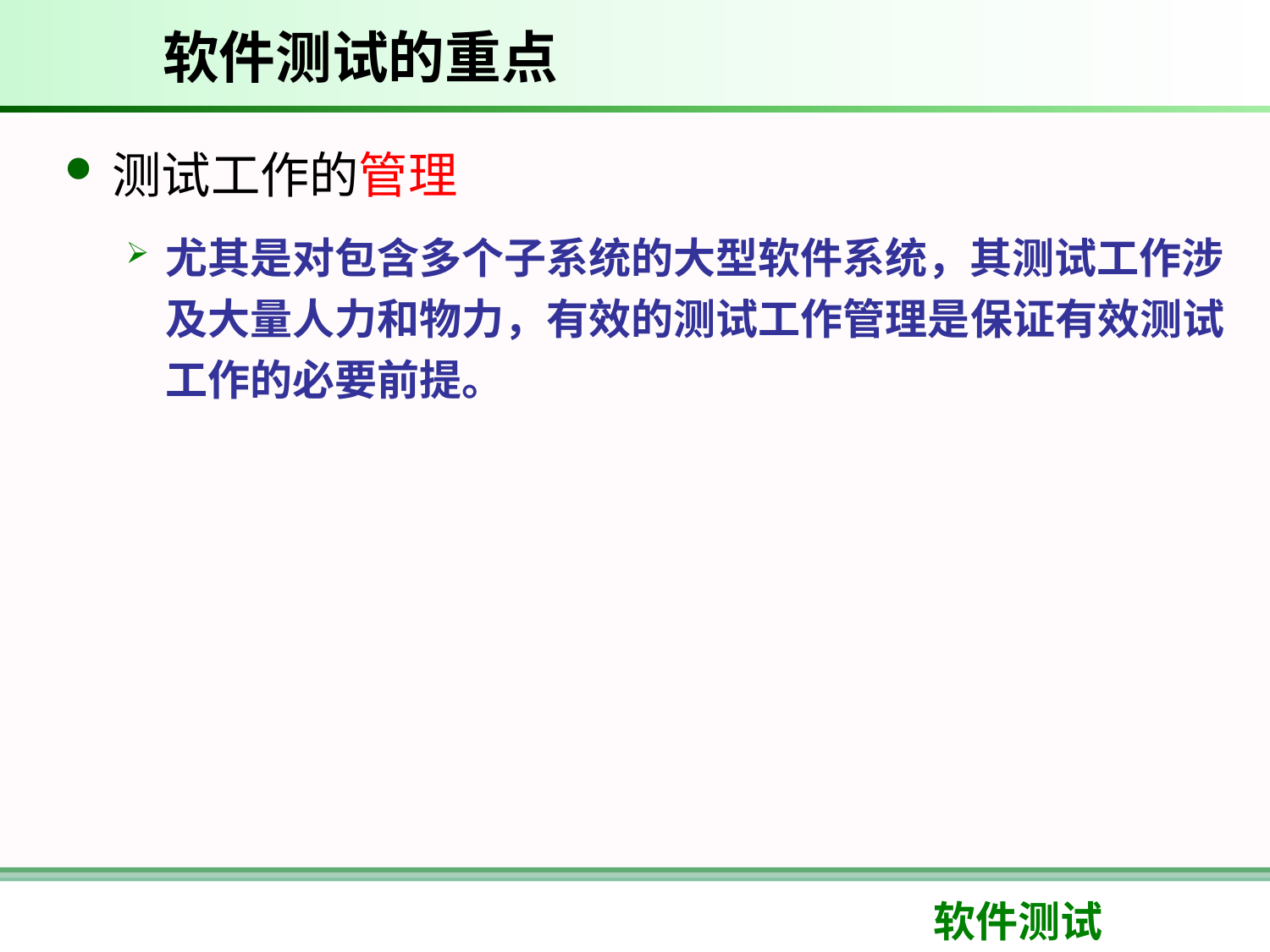

# 软件测试的重点
测试工作的管理
尤其是对包含多个子系统的大型软件系统，其测试工作涉及大量人力和物力，有效的测试工作管理是保证有效测试工作的必要前提。